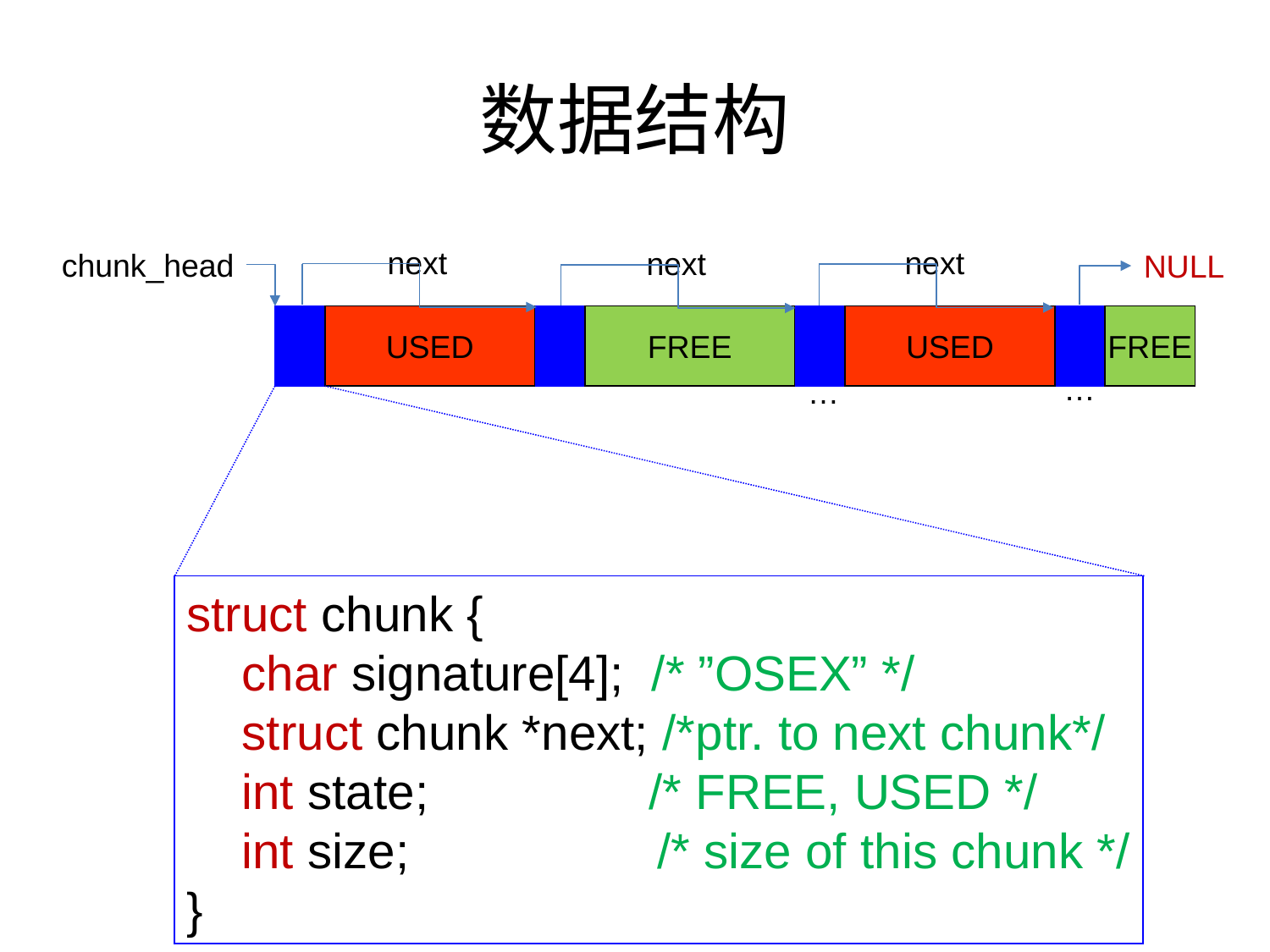

# 数据结构
next
next
next
chunk_head
NULL

USED

FREE

USED

FREE
…
…

struct chunk {
    char signature[4];  /* ”OSEX” */
    struct chunk *next; /*ptr. to next chunk*/
    int state;                /* FREE, USED */
    int size;                  /* size of this chunk */
}